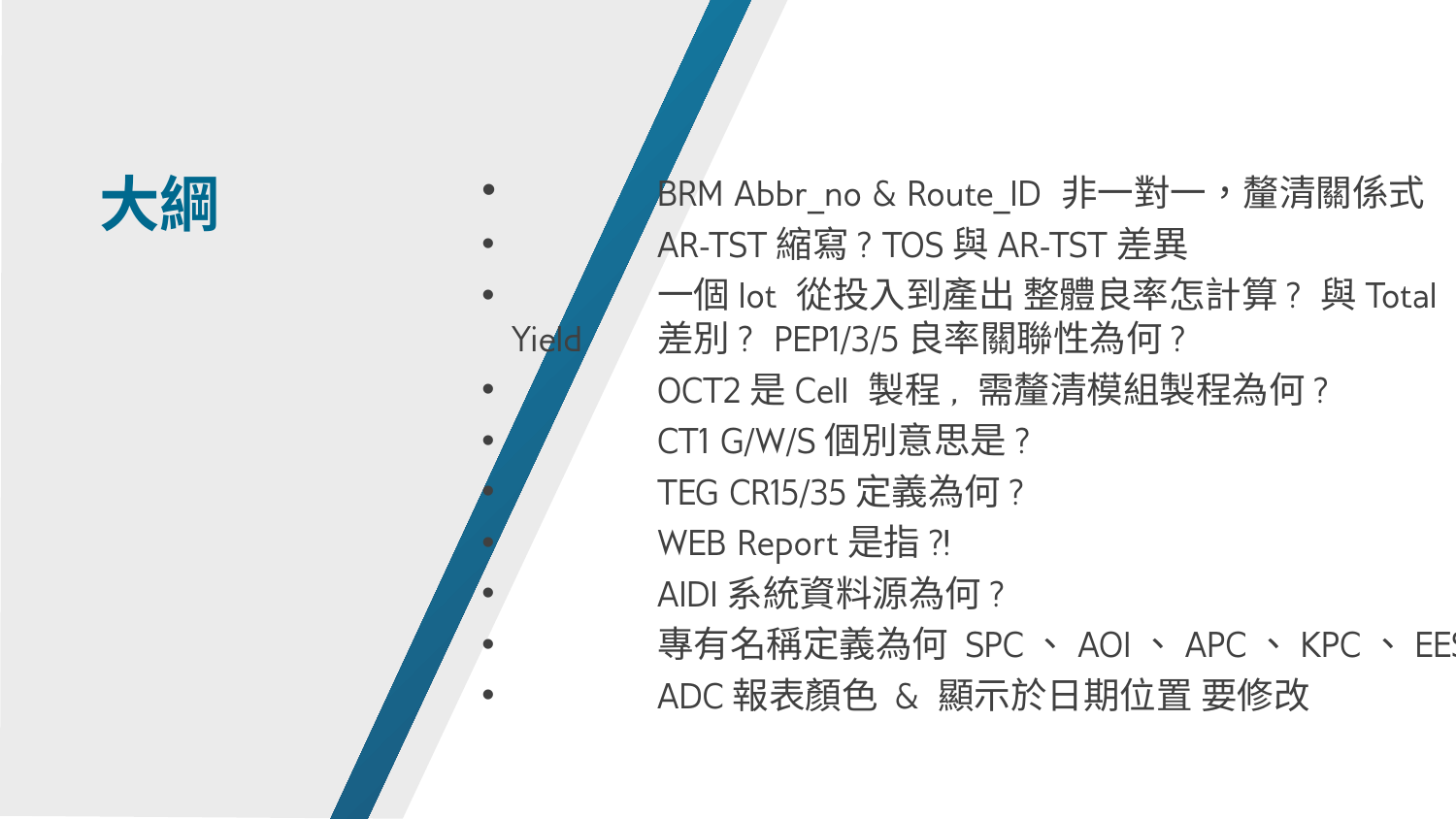

BRM Abbr_no & Route_ID 非一對一，釐清關係式
	AR-TST縮寫? TOS與AR-TST差異
	一個lot 從投入到產出 整體良率怎計算? 與Total Yield 	差別?  PEP1/3/5良率關聯性為何?
	OCT2是Cell 製程, 需釐清模組製程為何?
	CT1 G/W/S個別意思是?
	TEG CR15/35定義為何?
	WEB Report是指?!
	AIDI系統資料源為何?
	專有名稱定義為何 SPC、AOI、APC、KPC、EES?
	ADC報表顏色 & 顯示於日期位置 要修改

大綱